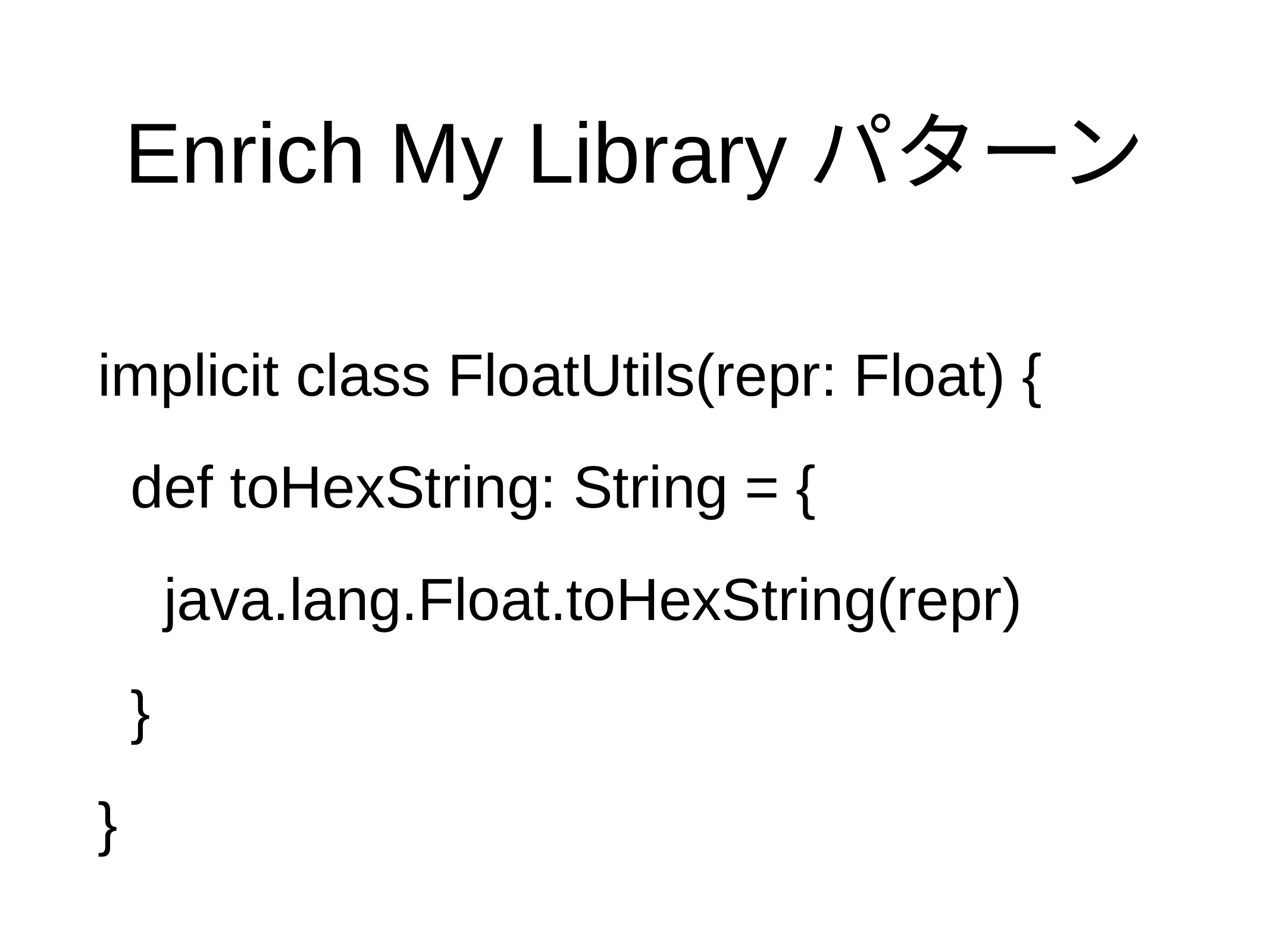

# Enrich My Libraryパターン
implicit class FloatUtils(repr: Float) {
  def toHexString: String = {
    java.lang.Float.toHexString(repr)
  }
}